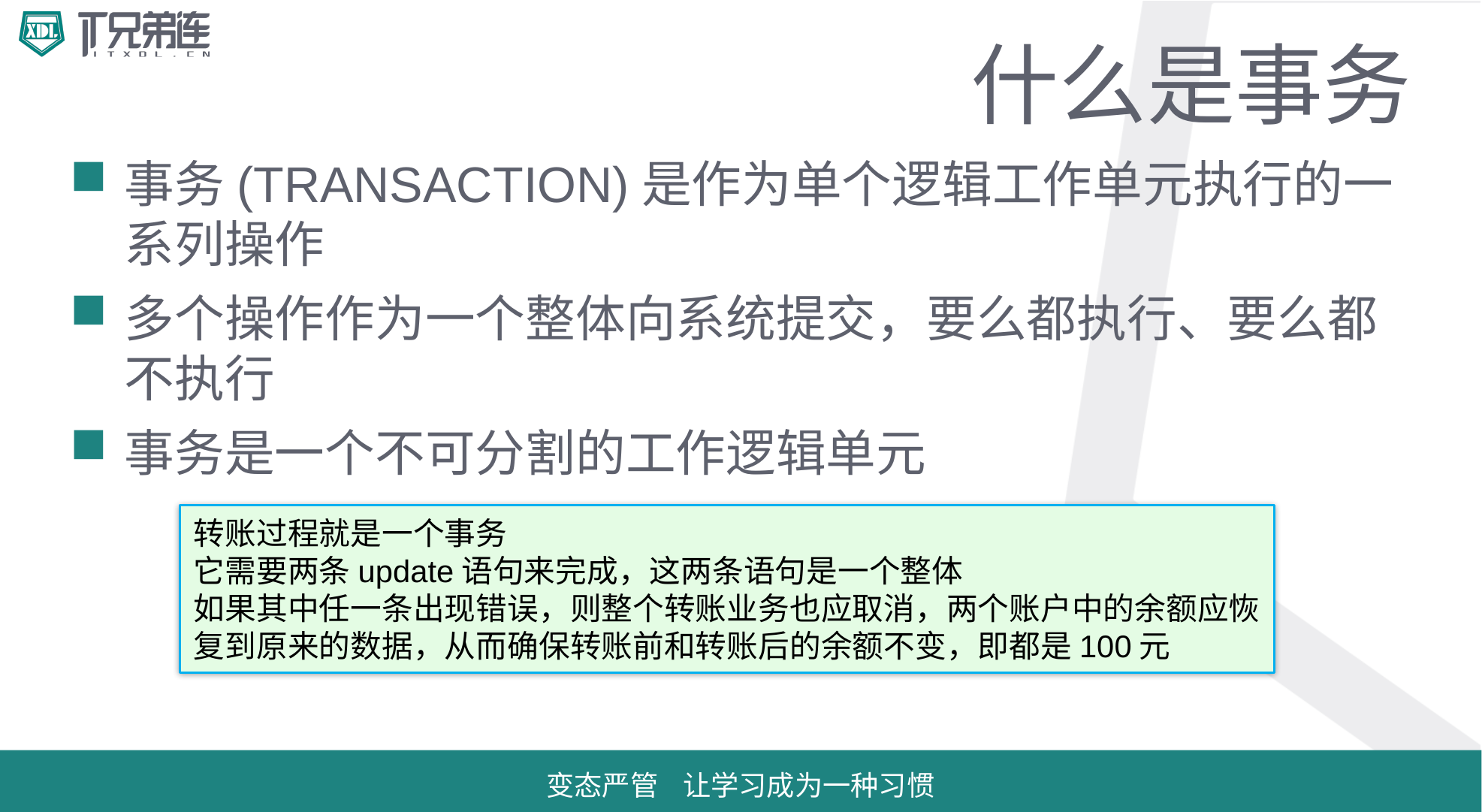

# 什么是事务
事务(TRANSACTION)是作为单个逻辑工作单元执行的一系列操作
多个操作作为一个整体向系统提交，要么都执行、要么都不执行
事务是一个不可分割的工作逻辑单元
转账过程就是一个事务
它需要两条update语句来完成，这两条语句是一个整体
如果其中任一条出现错误，则整个转账业务也应取消，两个账户中的余额应恢复到原来的数据，从而确保转账前和转账后的余额不变，即都是100元